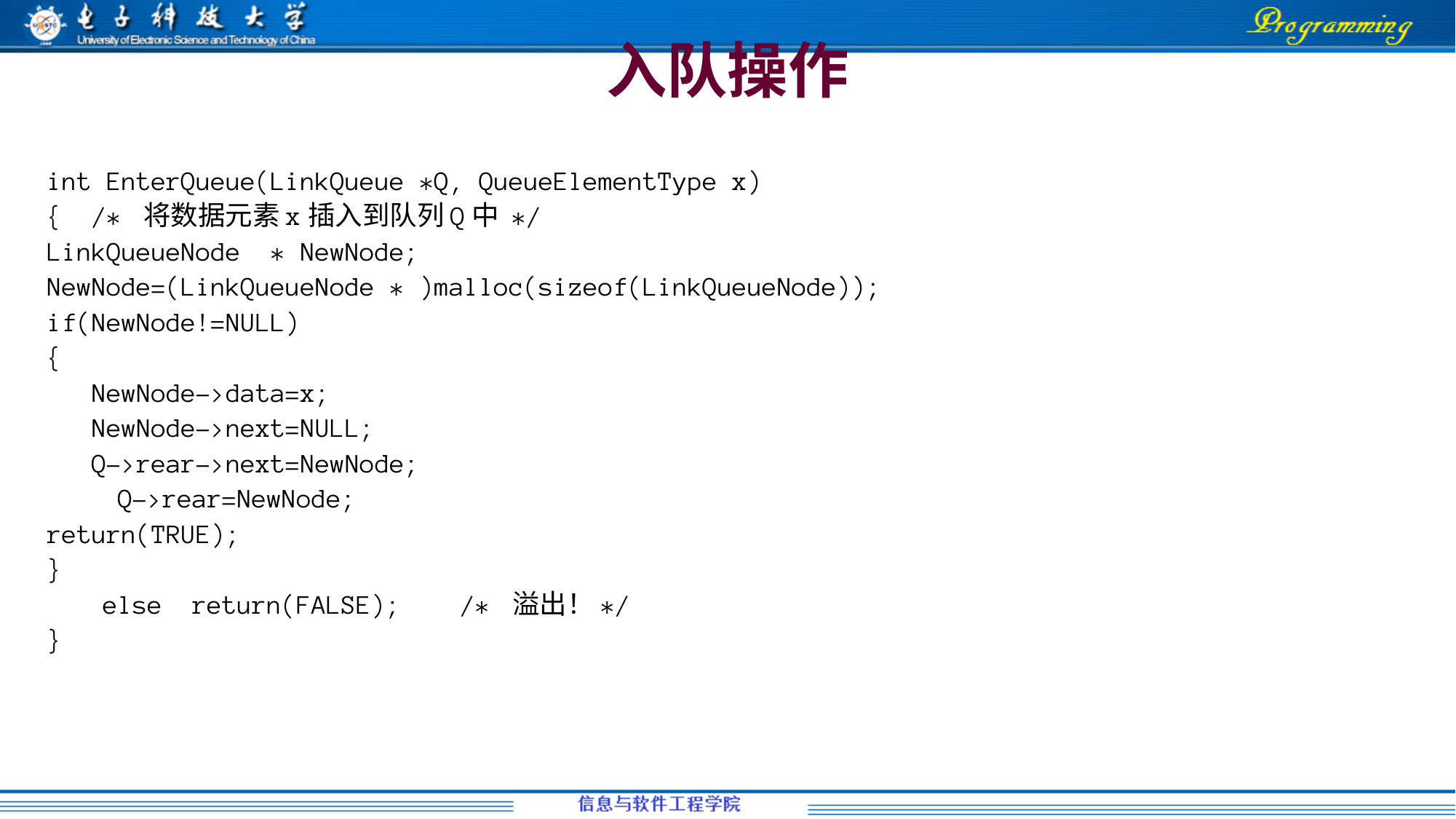

# 入队操作
int EnterQueue(LinkQueue *Q, QueueElementType x)
{  /* 将数据元素x插入到队列Q中 */
LinkQueueNode  * NewNode;
NewNode=(LinkQueueNode * )malloc(sizeof(LinkQueueNode));
if(NewNode!=NULL)
{
   NewNode->data=x;
   NewNode->next=NULL;
   Q->rear->next=NewNode;
	  Q->rear=NewNode;
return(TRUE);
}
	 else  return(FALSE);    /* 溢出！*/
}